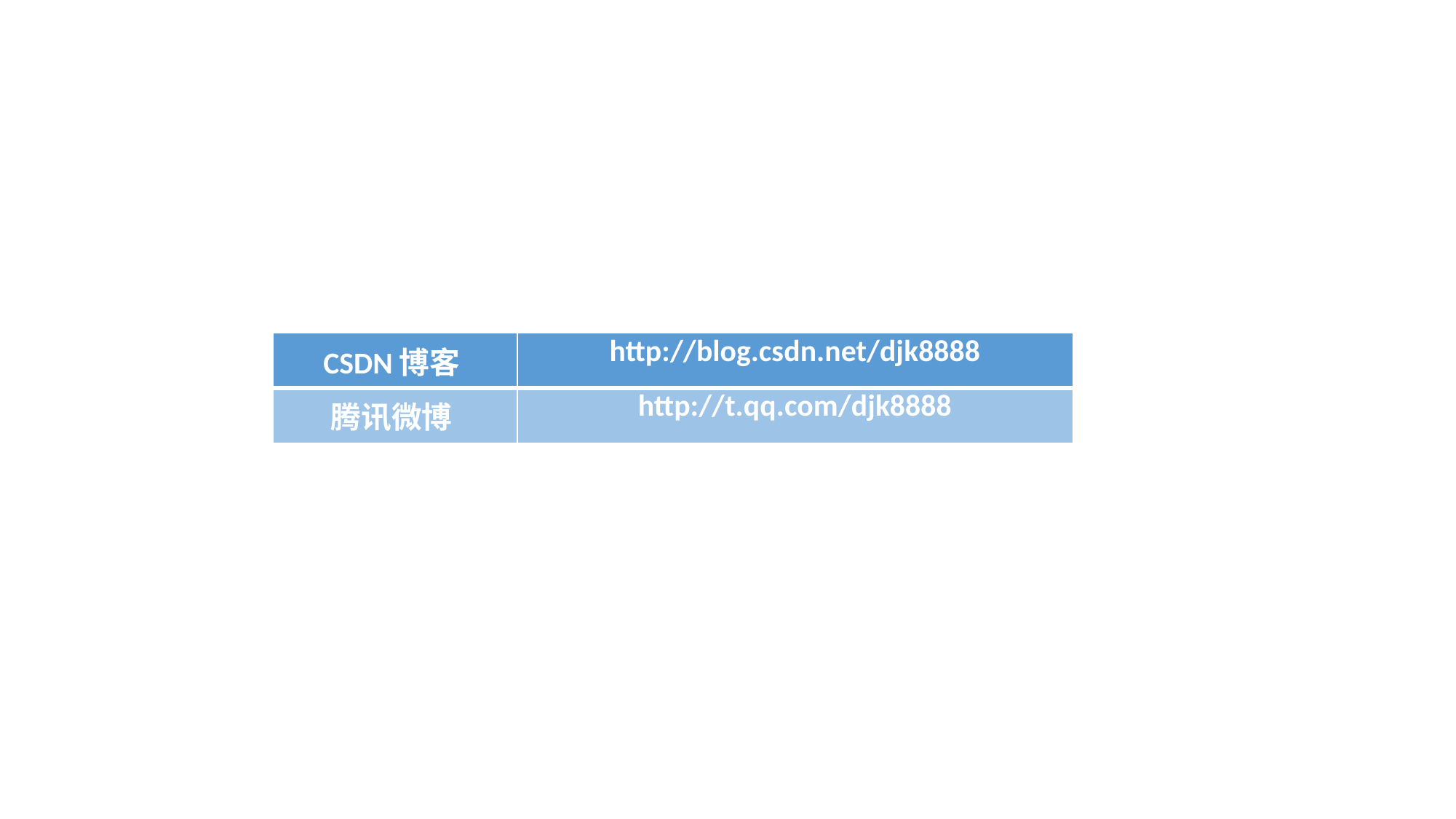

| CSDN博客 | http://blog.csdn.net/djk8888 |
| --- | --- |
| 腾讯微博 | http://t.qq.com/djk8888 |